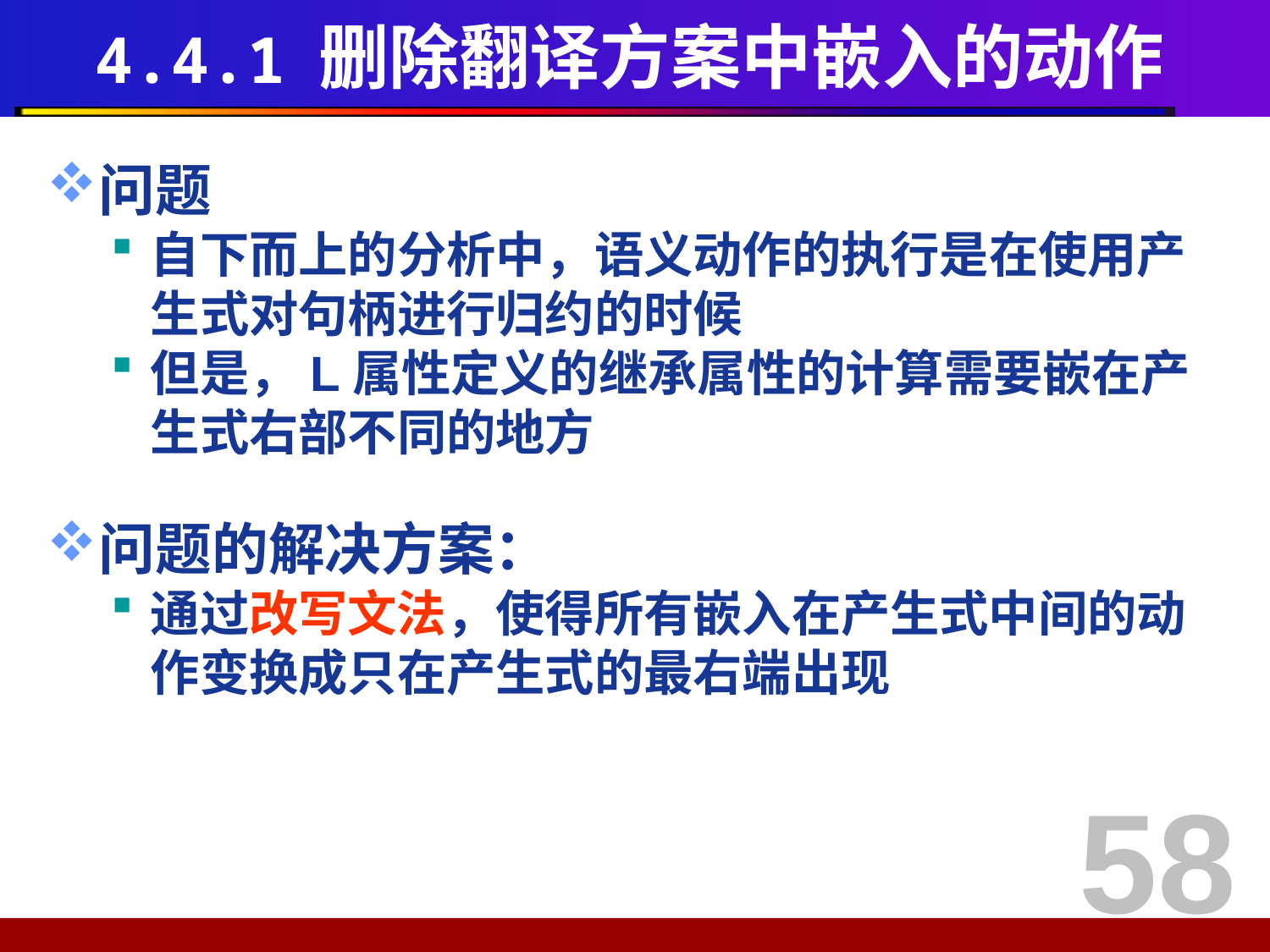

# 4.4.1 删除翻译方案中嵌入的动作
问题
自下而上的分析中，语义动作的执行是在使用产生式对句柄进行归约的时候
但是，L属性定义的继承属性的计算需要嵌在产生式右部不同的地方

问题的解决方案：
通过改写文法，使得所有嵌入在产生式中间的动作变换成只在产生式的最右端出现
58